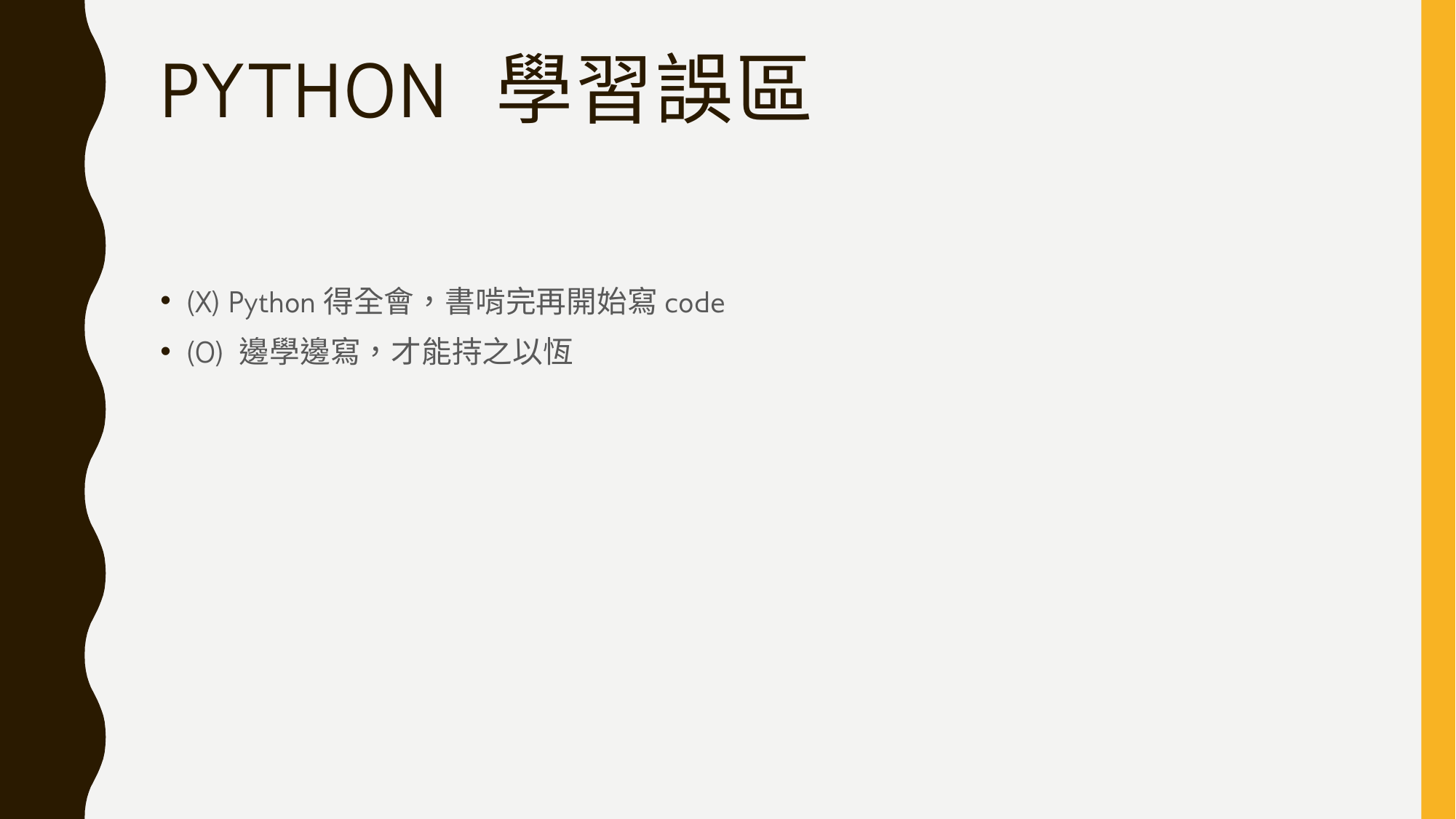

# Python 學習誤區
(X) Python得全會，書啃完再開始寫code
(O) 邊學邊寫，才能持之以恆